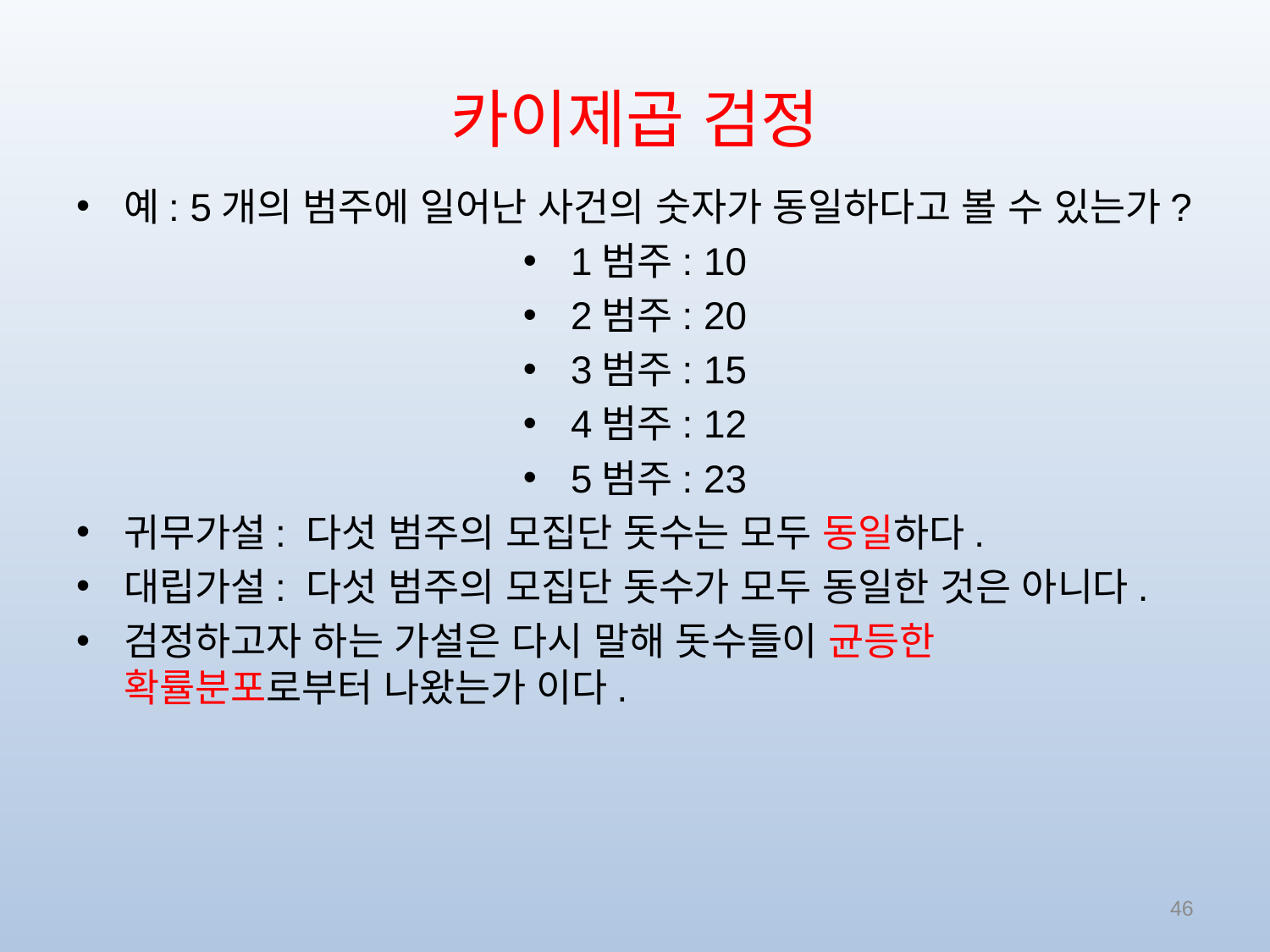

# 카이제곱 검정
예: 5개의 범주에 일어난 사건의 숫자가 동일하다고 볼 수 있는가?
1범주: 10
2범주: 20
3범주: 15
4범주: 12
5범주: 23
귀무가설: 다섯 범주의 모집단 돗수는 모두 동일하다.
대립가설: 다섯 범주의 모집단 돗수가 모두 동일한 것은 아니다.
검정하고자 하는 가설은 다시 말해 돗수들이 균등한 확률분포로부터 나왔는가 이다.
46